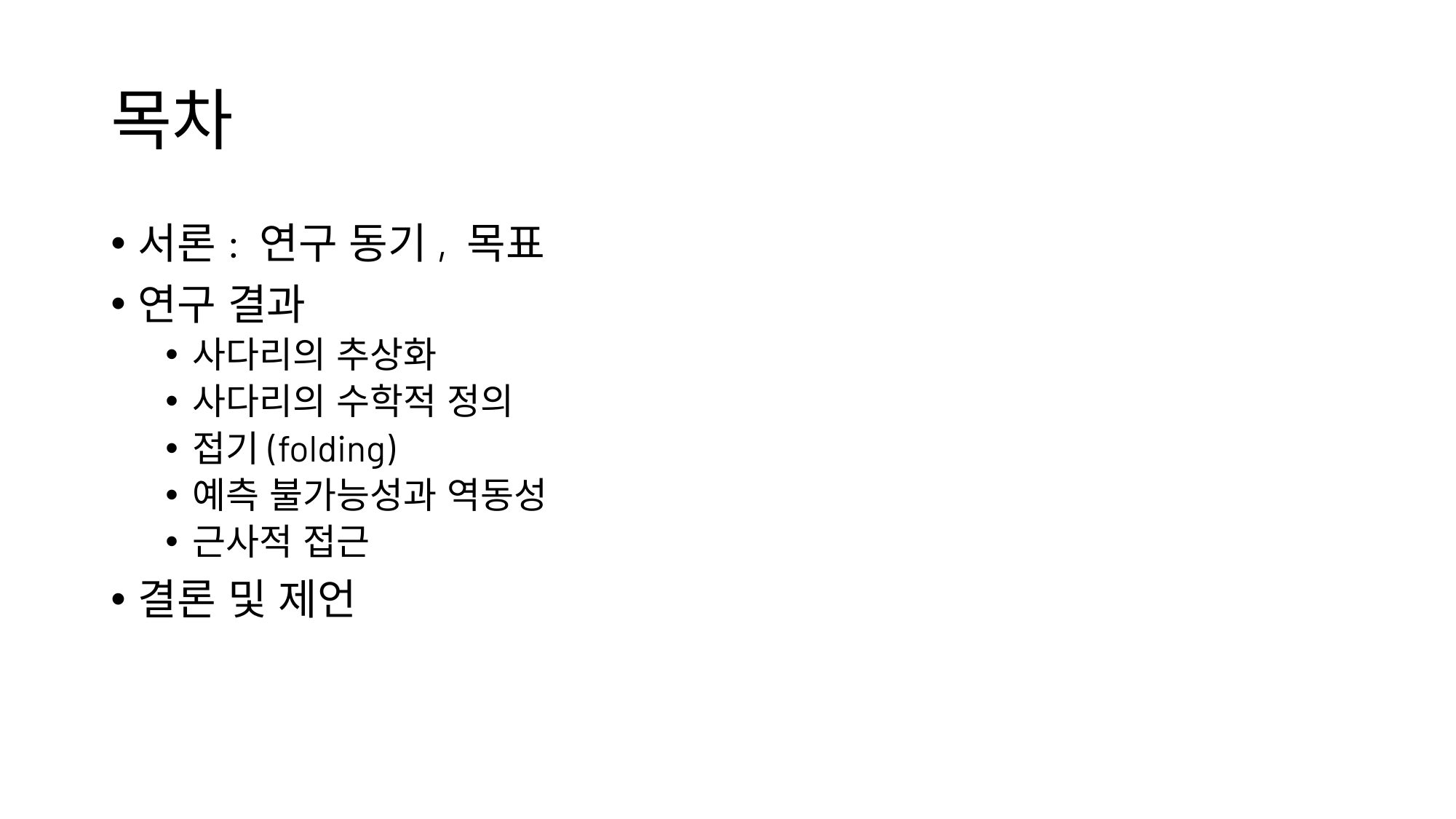

# 목차
서론: 연구 동기, 목표
연구 결과
사다리의 추상화
사다리의 수학적 정의
접기(folding)
예측 불가능성과 역동성
근사적 접근
결론 및 제언